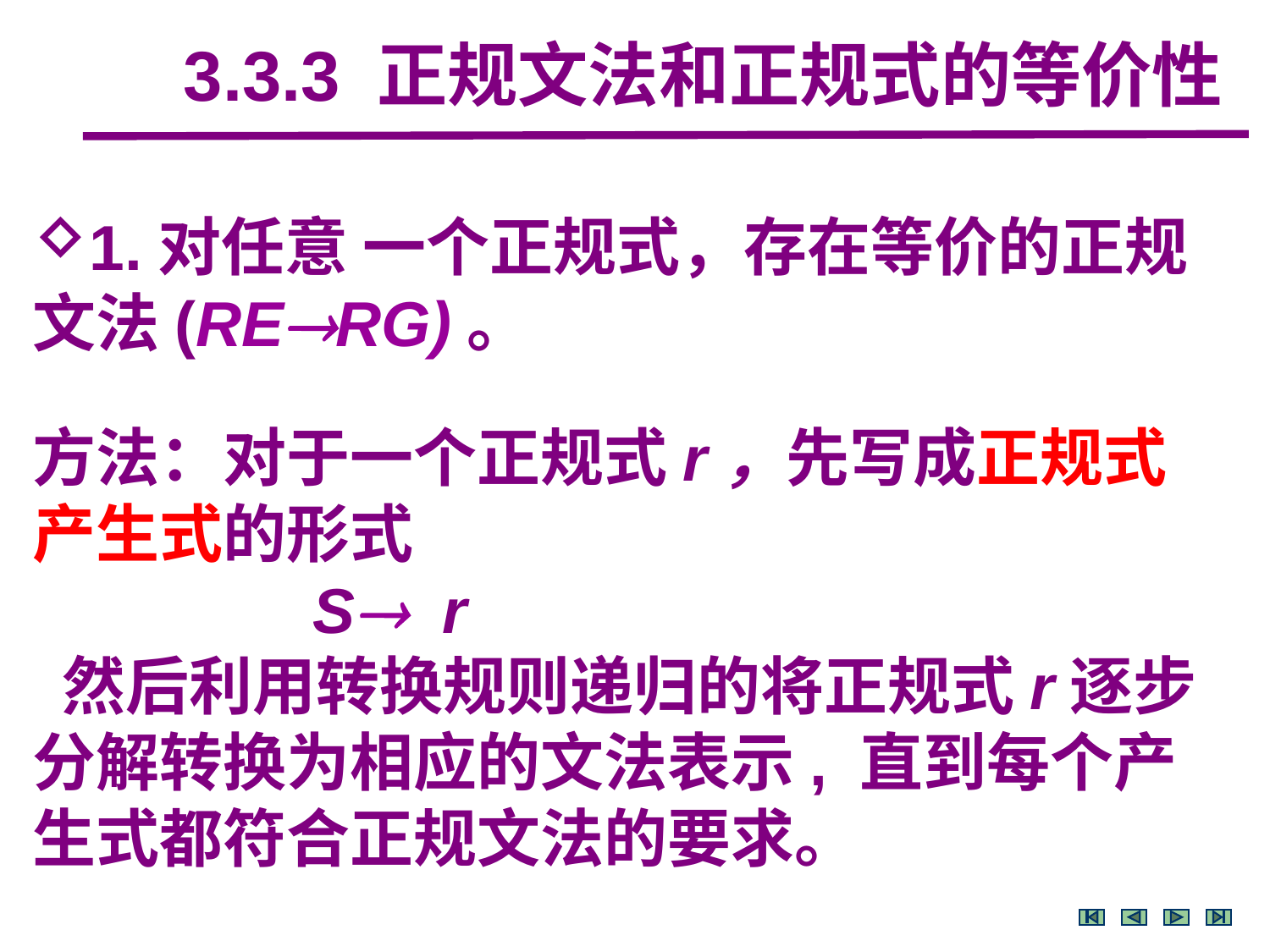

3.3.3 正规文法和正规式的等价性
1.对任意 一个正规式，存在等价的正规文法(RE→RG)。

方法：对于一个正规式r，先写成正规式产生式的形式
                S→  r
 然后利用转换规则递归的将正规式r逐步分解转换为相应的文法表示, 直到每个产生式都符合正规文法的要求。